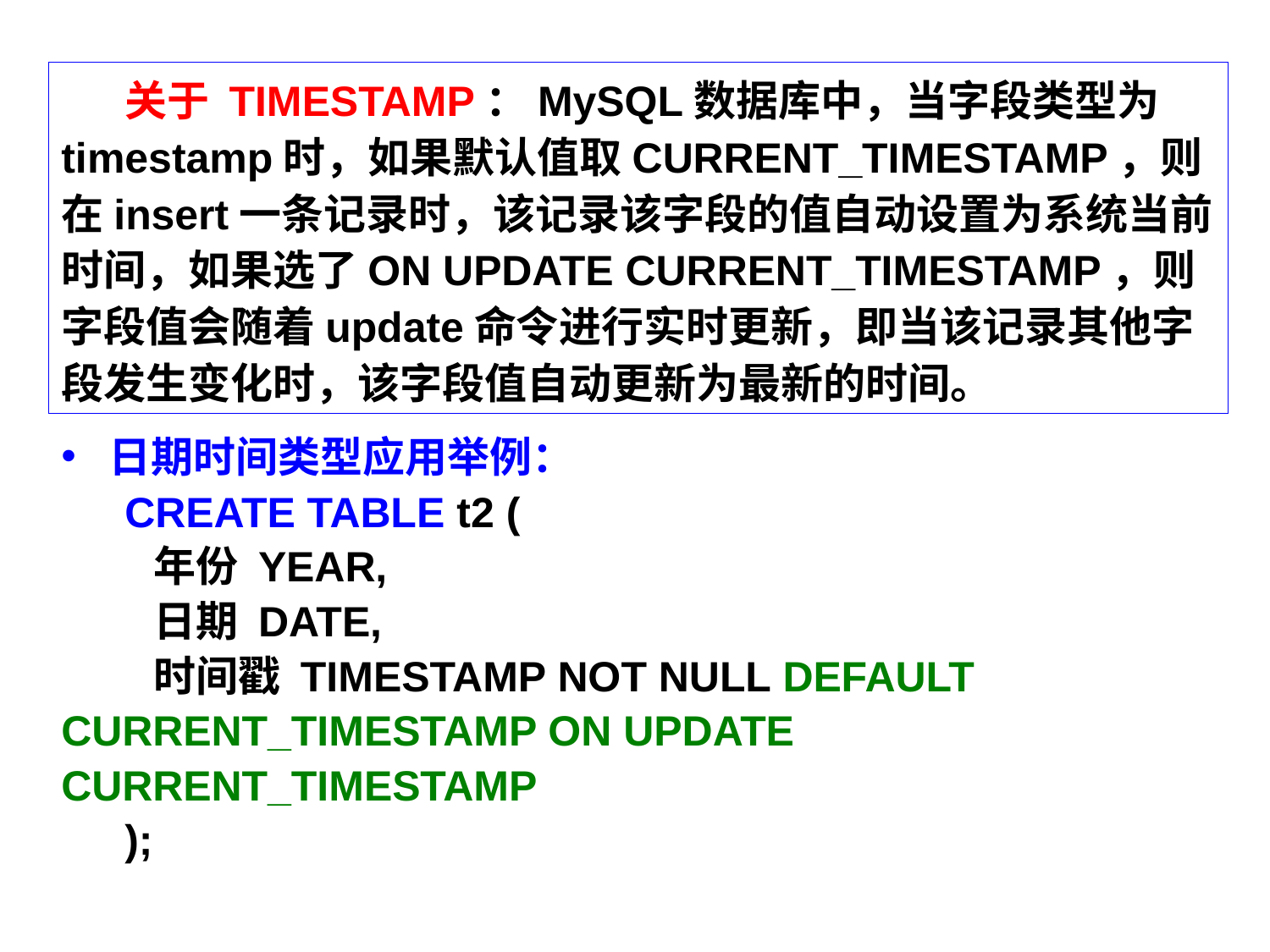

关于 TIMESTAMP：MySQL数据库中，当字段类型为timestamp时，如果默认值取CURRENT_TIMESTAMP，则在insert一条记录时，该记录该字段的值自动设置为系统当前时间，如果选了ON UPDATE CURRENT_TIMESTAMP，则字段值会随着update命令进行实时更新，即当该记录其他字段发生变化时，该字段值自动更新为最新的时间。
日期时间类型应用举例：
CREATE TABLE t2 (
  年份 YEAR,
  日期 DATE,
  时间戳 TIMESTAMP NOT NULL DEFAULT CURRENT_TIMESTAMP ON UPDATE CURRENT_TIMESTAMP
);